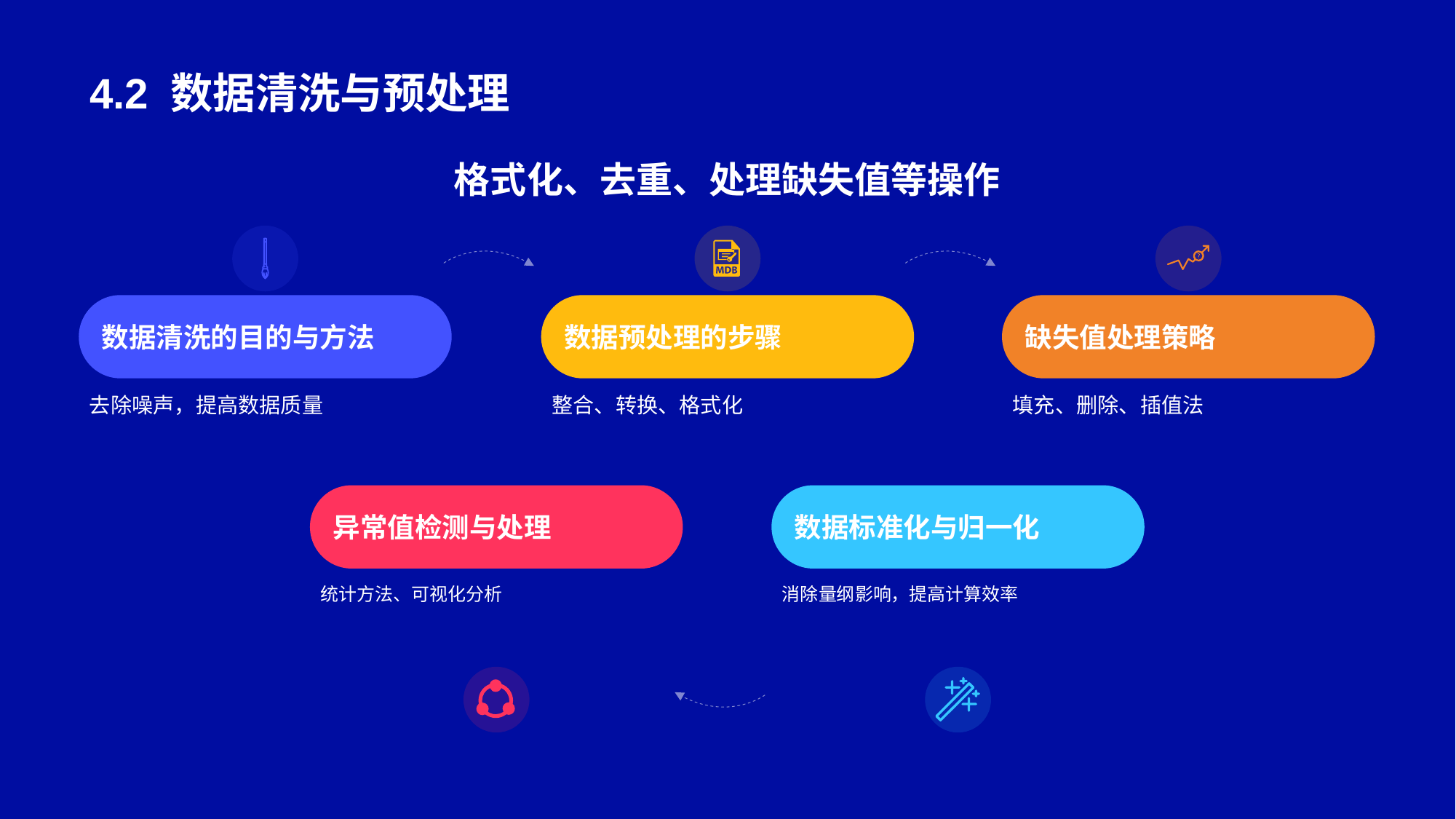

# 4.2 数据清洗与预处理
格式化、去重、处理缺失值等操作

数据清洗的目的与方法
去除噪声，提高数据质量

数据预处理的步骤
整合、转换、格式化

缺失值处理策略
填充、删除、插值法

异常值检测与处理
统计方法、可视化分析

数据标准化与归一化
消除量纲影响，提高计算效率